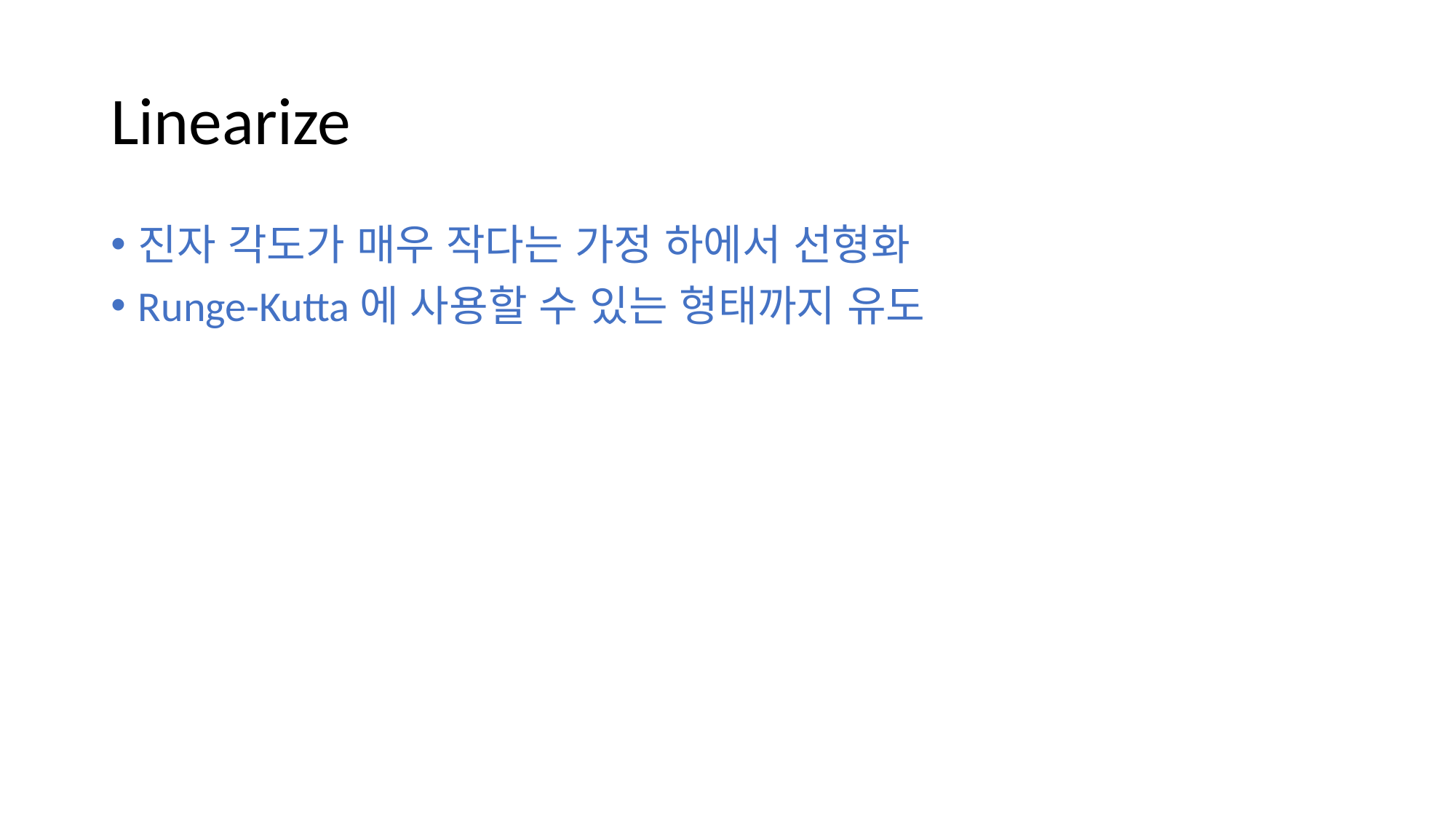

# Linearize
진자 각도가 매우 작다는 가정 하에서 선형화
Runge-Kutta에 사용할 수 있는 형태까지 유도